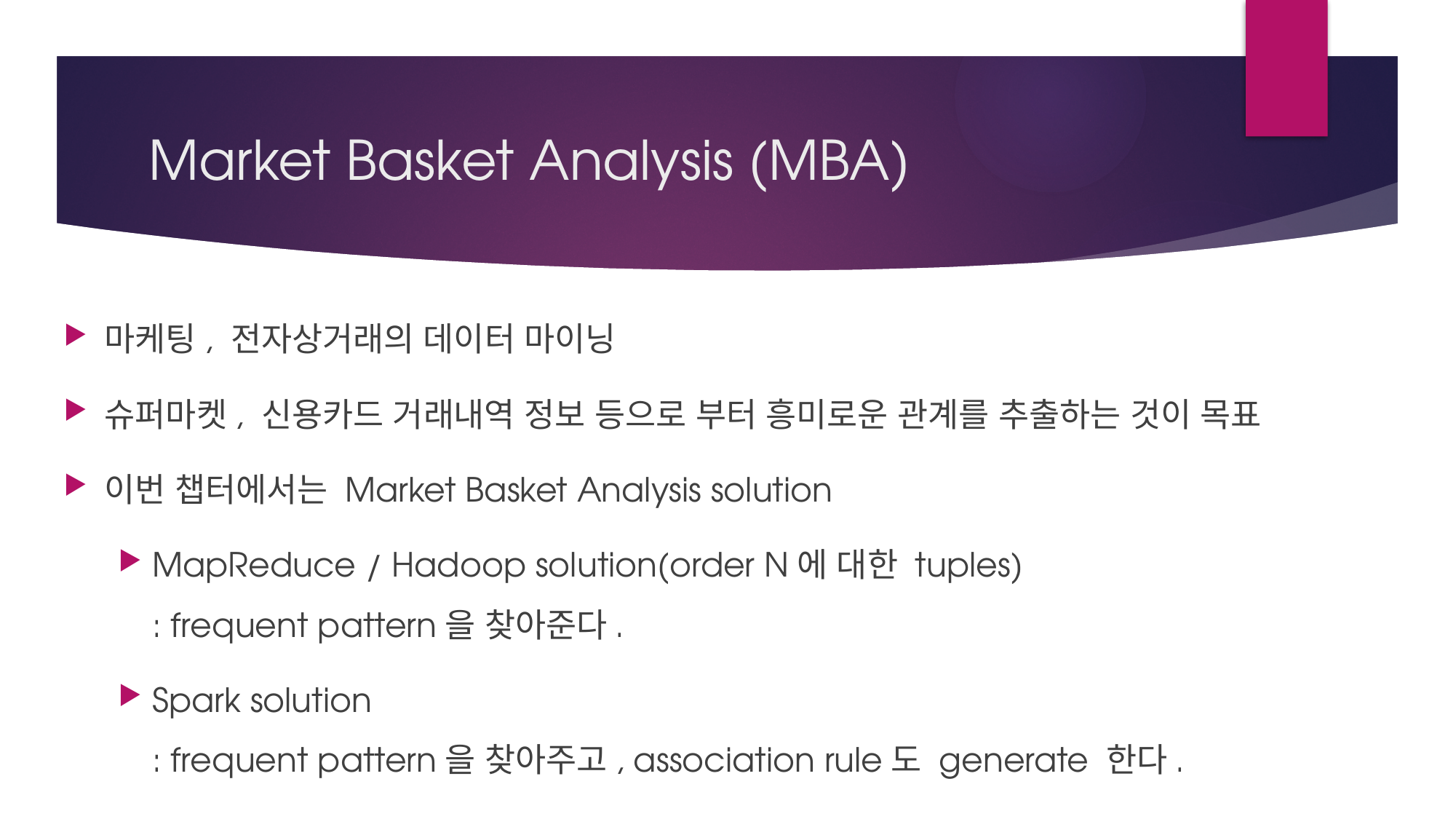

# Market Basket Analysis (MBA)
마케팅, 전자상거래의 데이터 마이닝
슈퍼마켓, 신용카드 거래내역 정보 등으로 부터 흥미로운 관계를 추출하는 것이 목표
이번 챕터에서는 Market Basket Analysis solution
MapReduce / Hadoop solution(order N에 대한 tuples)
: frequent pattern을 찾아준다.
Spark solution
: frequent pattern을 찾아주고, association rule도 generate 한다.